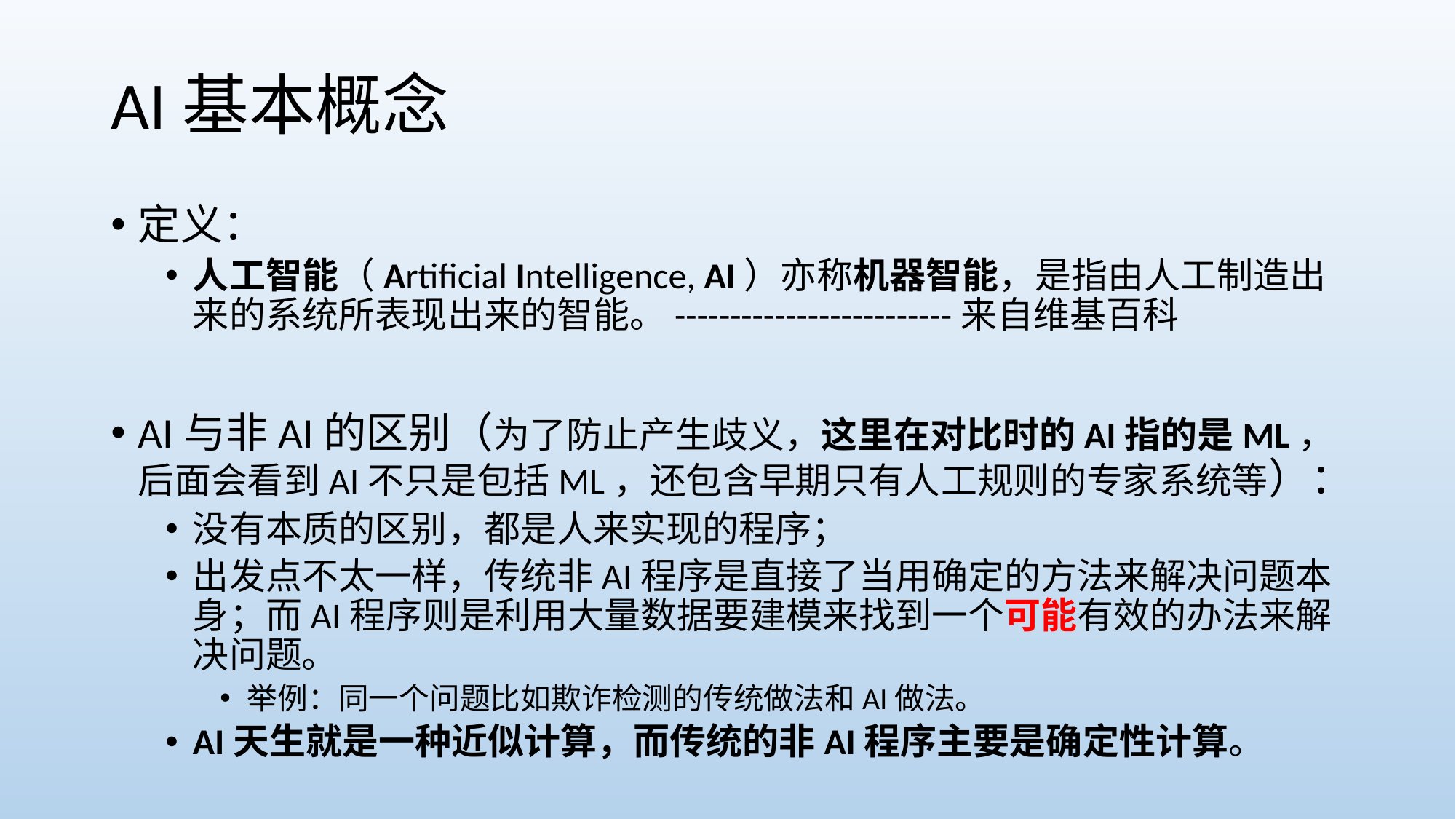

# AI基本概念
定义：
人工智能（Artificial Intelligence, AI）亦称机器智能，是指由人工制造出来的系统所表现出来的智能。-------------------------来自维基百科

AI与非AI的区别（为了防止产生歧义，这里在对比时的AI指的是ML，后面会看到AI不只是包括ML，还包含早期只有人工规则的专家系统等）：
没有本质的区别，都是人来实现的程序；
出发点不太一样，传统非AI程序是直接了当用确定的方法来解决问题本身；而AI程序则是利用大量数据要建模来找到一个可能有效的办法来解决问题。
举例：同一个问题比如欺诈检测的传统做法和AI做法。
AI天生就是一种近似计算，而传统的非AI程序主要是确定性计算。